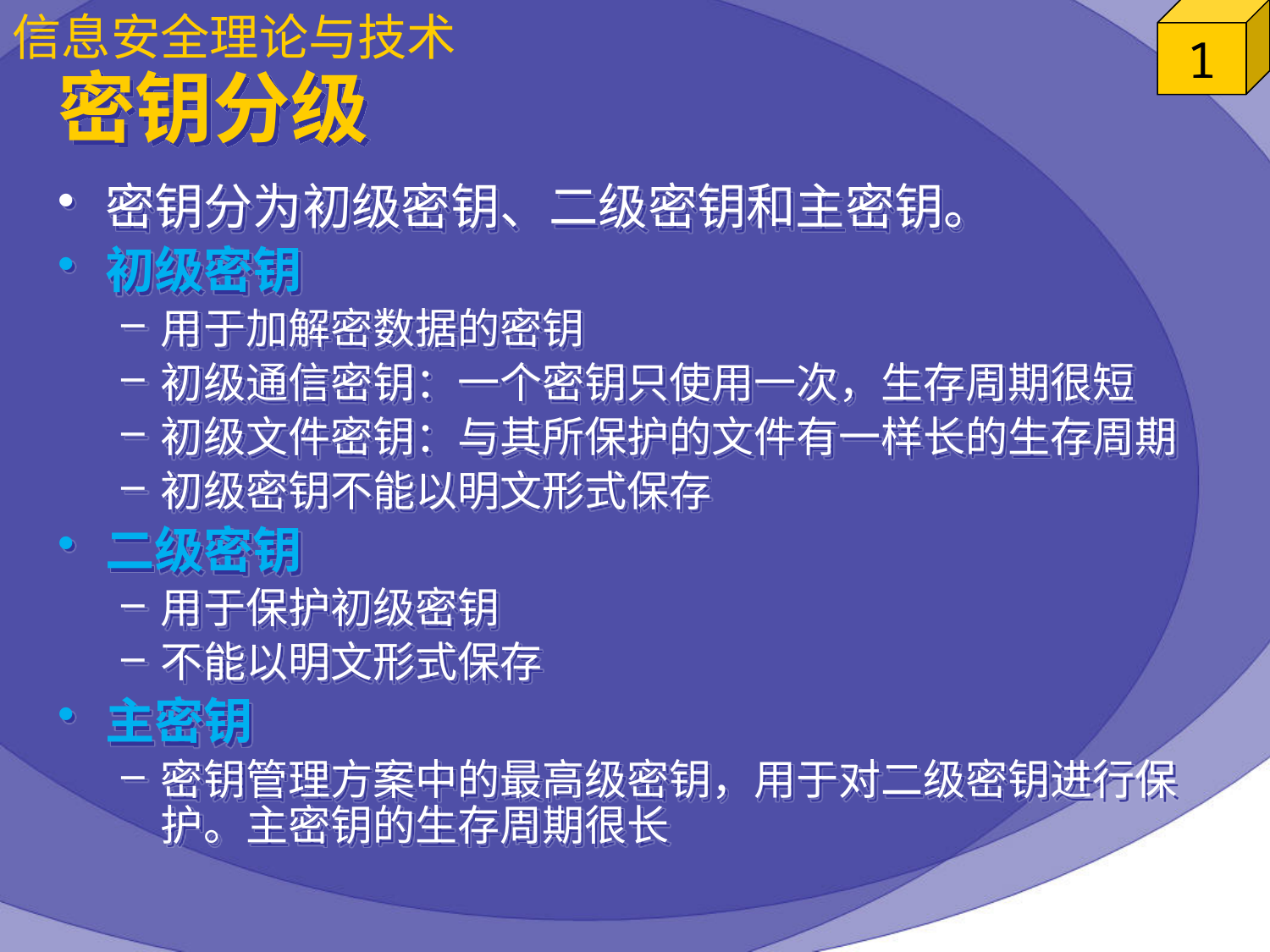

# 密钥分级
密钥分为初级密钥、二级密钥和主密钥。
初级密钥
用于加解密数据的密钥
初级通信密钥：一个密钥只使用一次，生存周期很短
初级文件密钥：与其所保护的文件有一样长的生存周期
初级密钥不能以明文形式保存
二级密钥
用于保护初级密钥
不能以明文形式保存
主密钥
密钥管理方案中的最高级密钥，用于对二级密钥进行保护。主密钥的生存周期很长